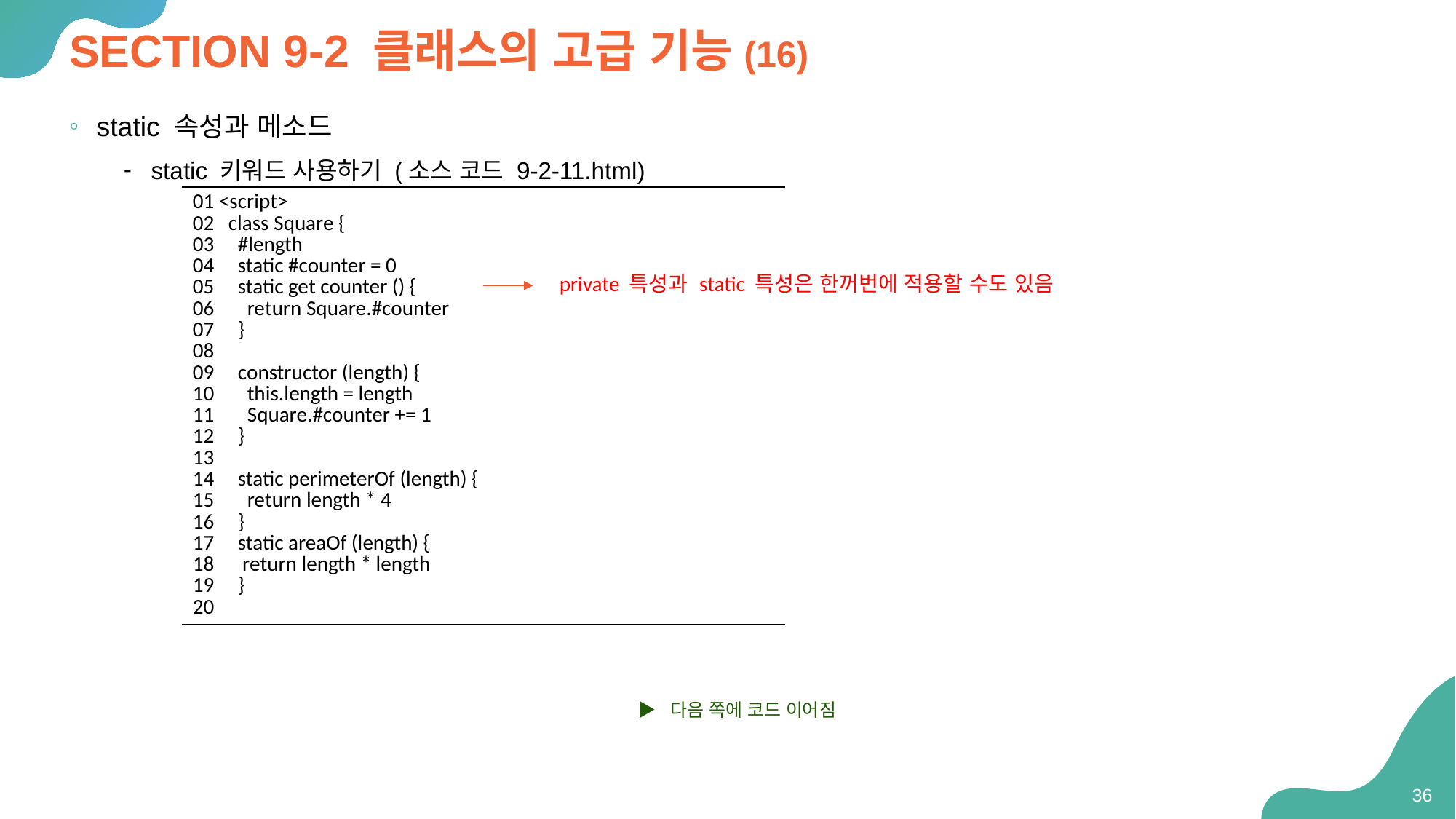

# SECTION 9-2 클래스의 고급 기능(16)
static 속성과 메소드
static 키워드 사용하기 (소스 코드 9-2-11.html)

| 01 <script> 02 class Square { 03 #length 04 static #counter = 0 05 static get counter () { 06 return Square.#counter 07 } 08 09 constructor (length) { 10 this.length = length 11 Square.#counter += 1 12 } 13 14 static perimeterOf (length) { 15 return length \* 4 16 } 17 static areaOf (length) { 18 return length \* length 19 } 20 |
| --- |
private 특성과 static 특성은 한꺼번에 적용할 수도 있음
▶  다음 쪽에 코드 이어짐
36